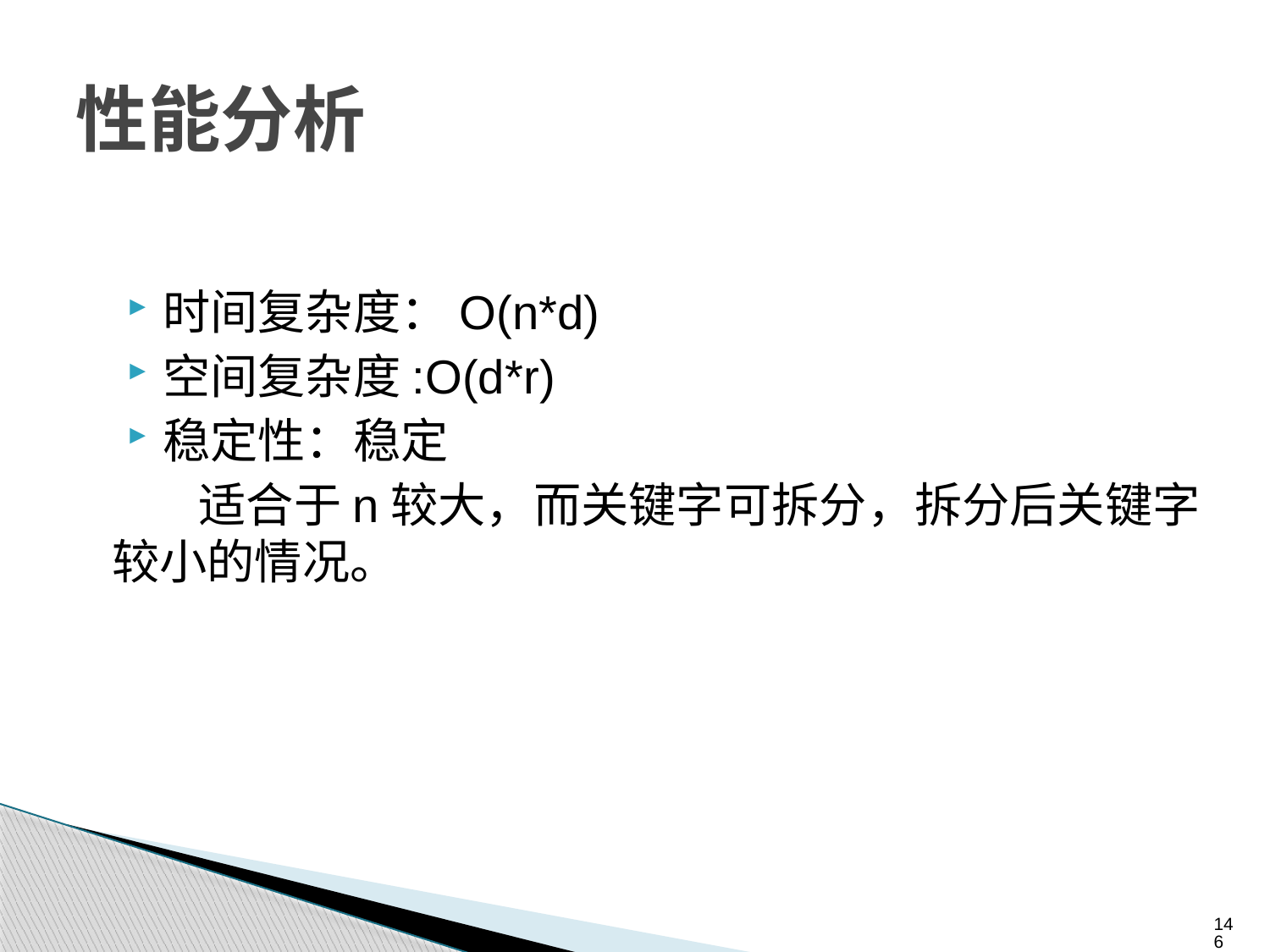

# 性能分析
时间复杂度：O(n*d)
空间复杂度:O(d*r)
稳定性：稳定
适合于n较大，而关键字可拆分，拆分后关键字较小的情况。
146